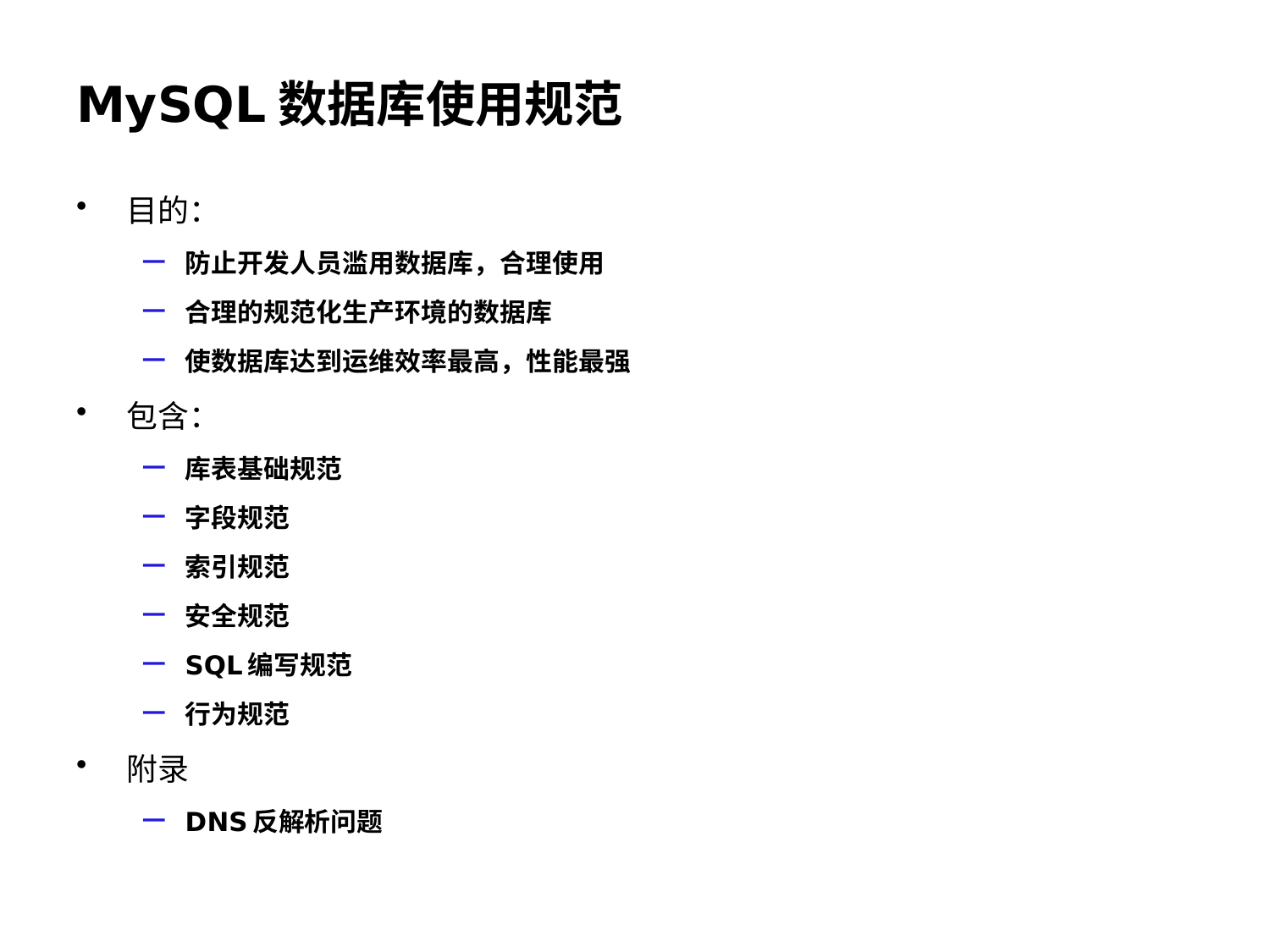

# MySQL数据库使用规范
目的：
防止开发人员滥用数据库，合理使用
合理的规范化生产环境的数据库
使数据库达到运维效率最高，性能最强
包含：
库表基础规范
字段规范
索引规范
安全规范
SQL编写规范
行为规范
附录
DNS反解析问题